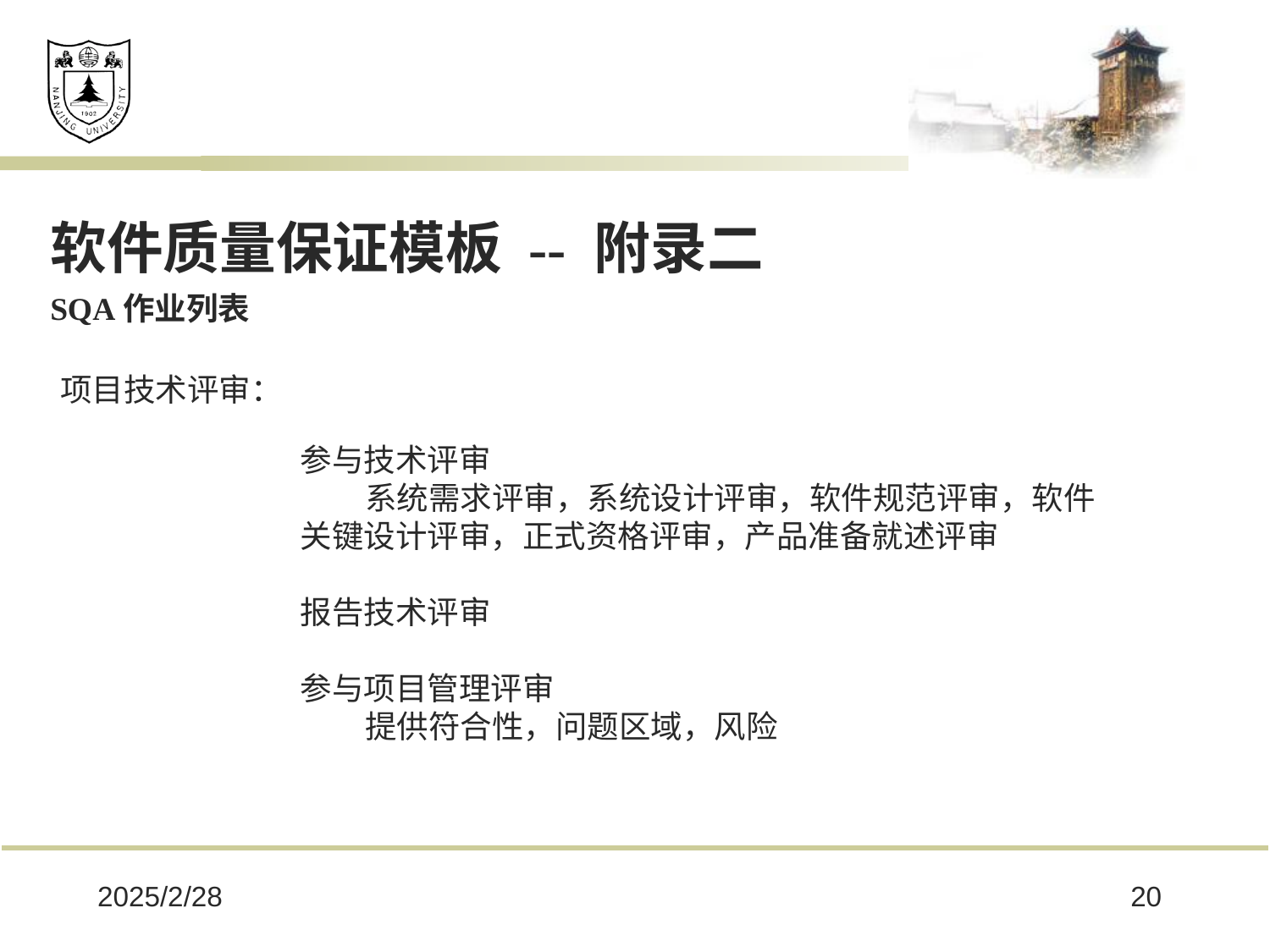

软件质量保证模板 -- 附录二
SQA作业列表
项目技术评审：
参与技术评审
        系统需求评审，系统设计评审，软件规范评审，软件关键设计评审，正式资格评审，产品准备就述评审

报告技术评审

参与项目管理评审
        提供符合性，问题区域，风险
2025/2/28
20